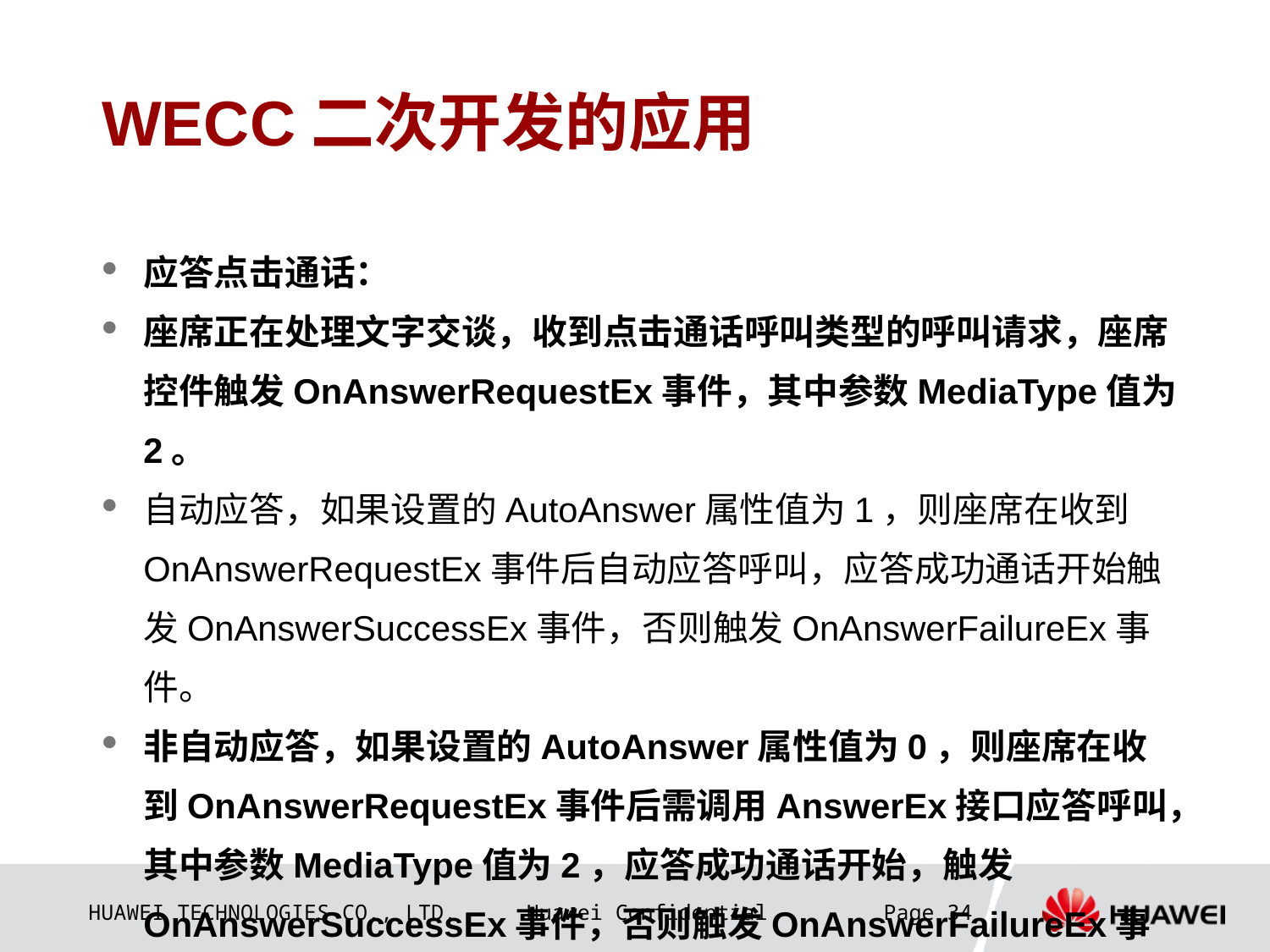

# WECC二次开发的应用
应答点击通话：
座席正在处理文字交谈，收到点击通话呼叫类型的呼叫请求，座席控件触发OnAnswerRequestEx事件，其中参数MediaType值为2。
自动应答，如果设置的AutoAnswer属性值为1，则座席在收到OnAnswerRequestEx事件后自动应答呼叫，应答成功通话开始触发OnAnswerSuccessEx事件，否则触发OnAnswerFailureEx事件。
非自动应答，如果设置的AutoAnswer属性值为0，则座席在收到OnAnswerRequestEx事件后需调用AnswerEx接口应答呼叫，其中参数MediaType值为2，应答成功通话开始，触发OnAnswerSuccessEx事件，否则触发OnAnswerFailureEx事件
Page 34